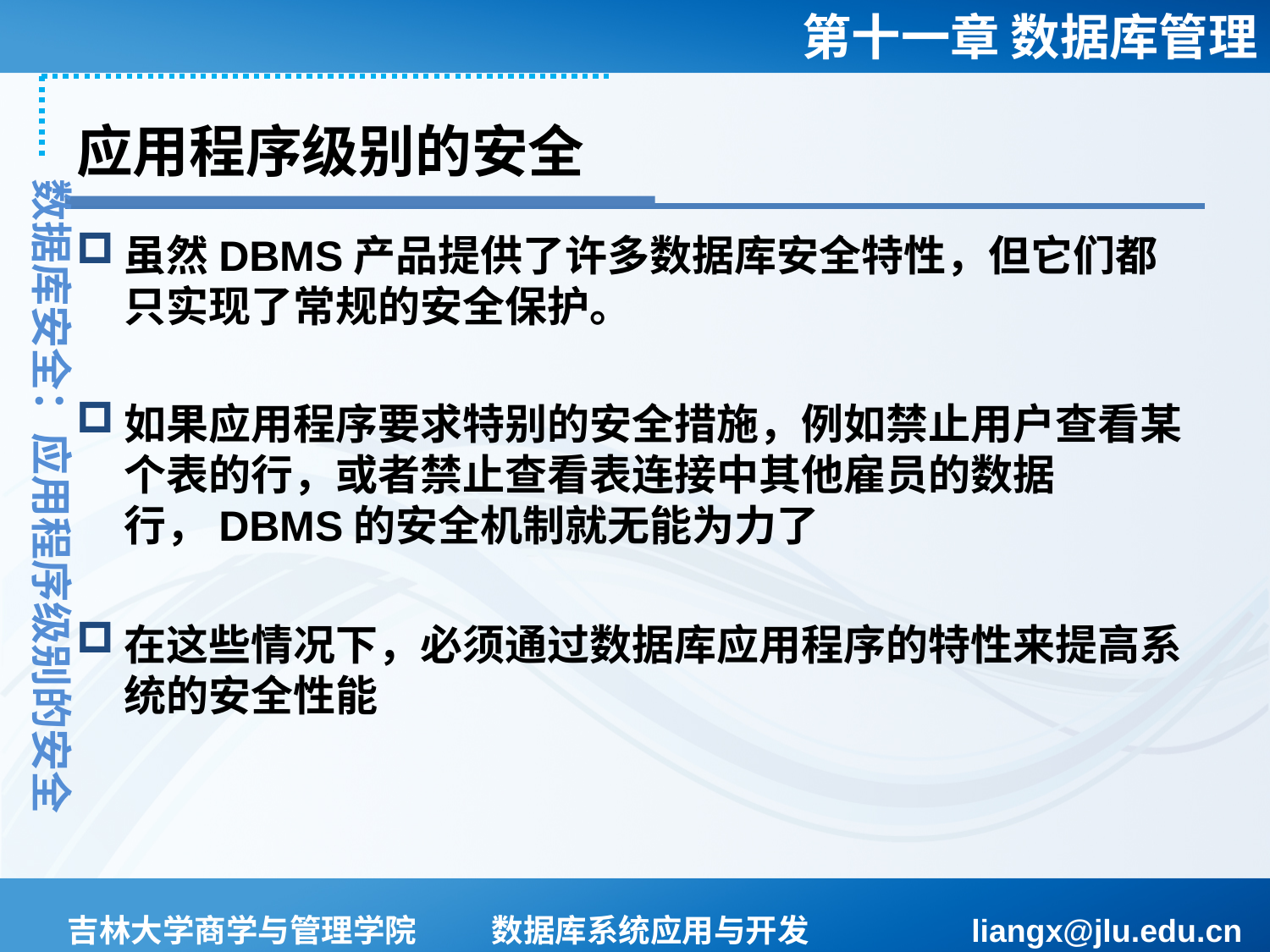

# 应用程序级别的安全
数据库安全：应用程序级别的安全
虽然DBMS产品提供了许多数据库安全特性，但它们都只实现了常规的安全保护。

如果应用程序要求特别的安全措施，例如禁止用户查看某个表的行，或者禁止查看表连接中其他雇员的数据行，DBMS的安全机制就无能为力了

在这些情况下，必须通过数据库应用程序的特性来提高系统的安全性能